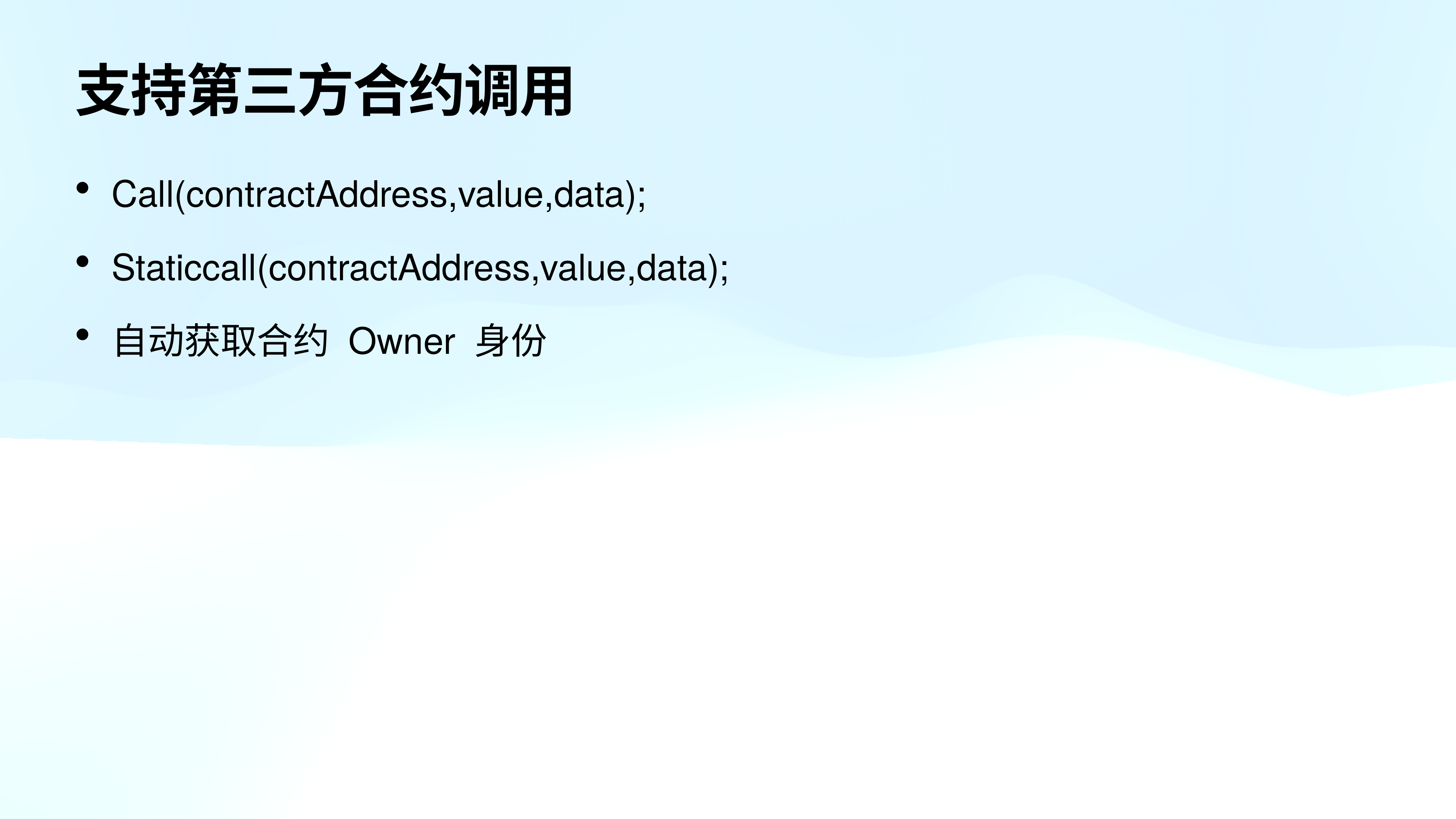

# 支持第三方合约调用
Call(contractAddress,value,data);
Staticcall(contractAddress,value,data);
自动获取合约 Owner 身份